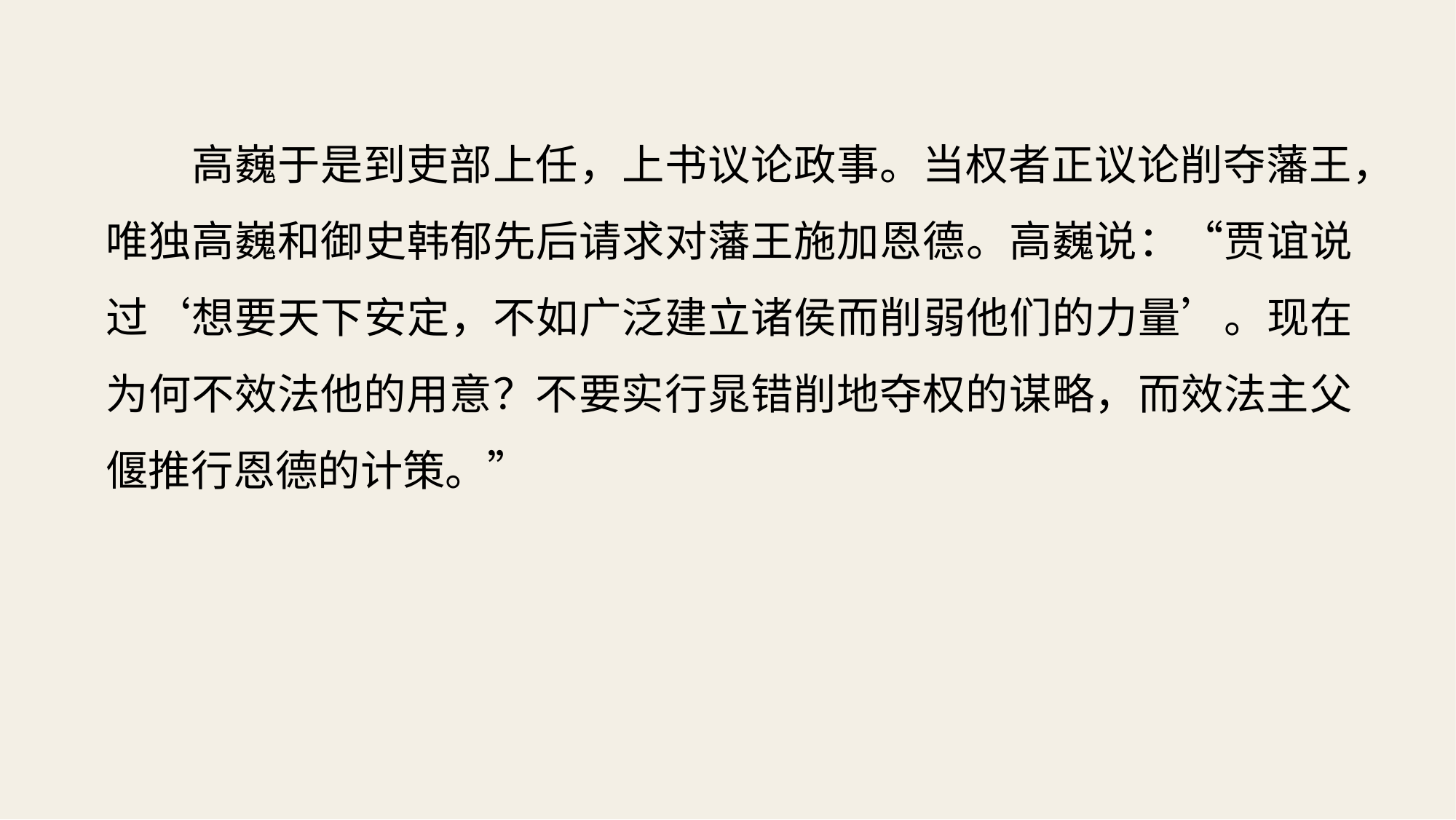

高巍于是到吏部上任，上书议论政事。当权者正议论削夺藩王，唯独高巍和御史韩郁先后请求对藩王施加恩德。高巍说：“贾谊说过‘想要天下安定，不如广泛建立诸侯而削弱他们的力量’。现在为何不效法他的用意？不要实行晁错削地夺权的谋略，而效法主父偃推行恩德的计策。”